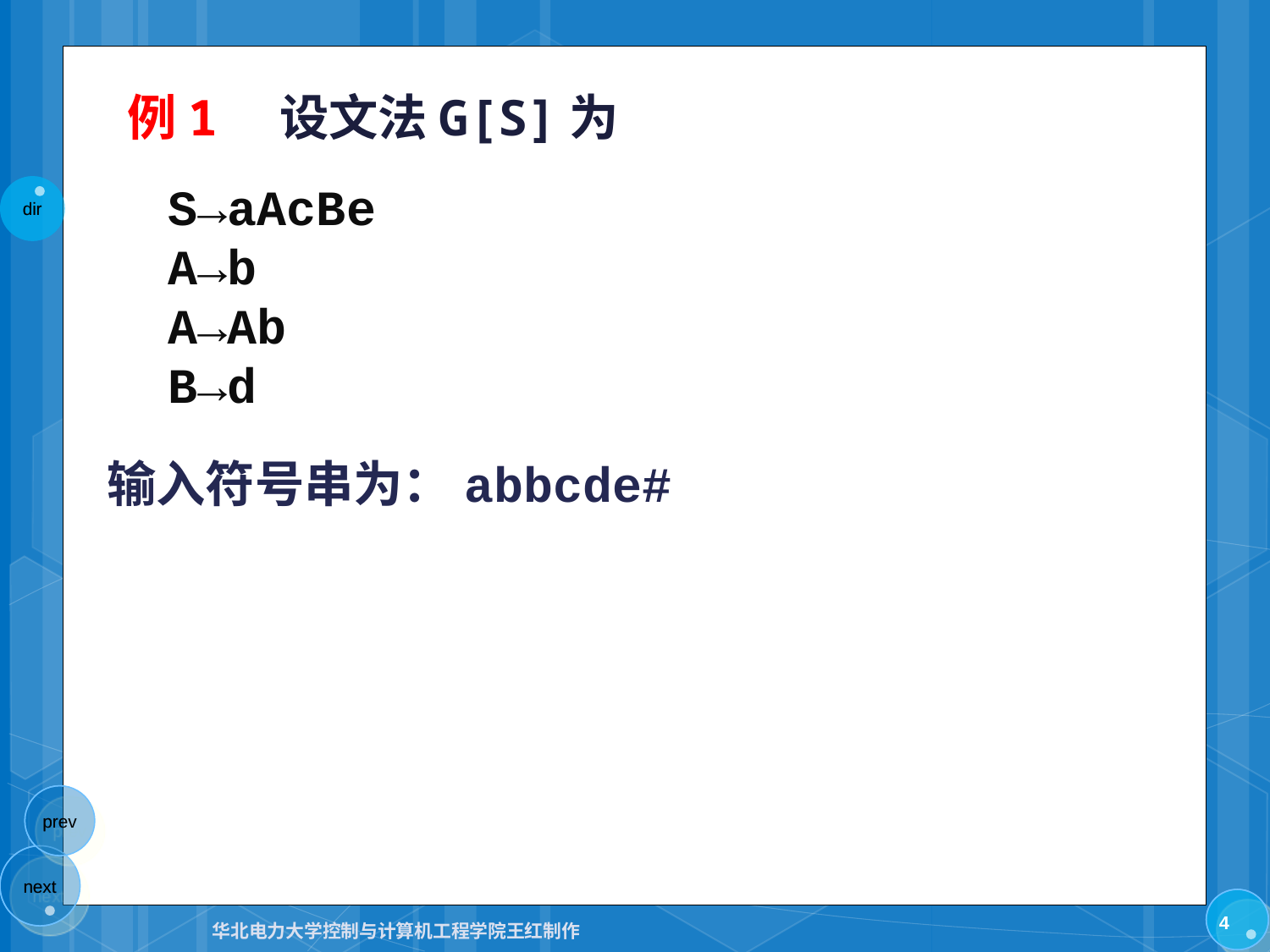

# 例1　设文法G[S]为
S→aAcBe
A→b
A→Ab
B→d
输入符号串为：abbcde#
4
华北电力大学控制与计算机工程学院王红制作